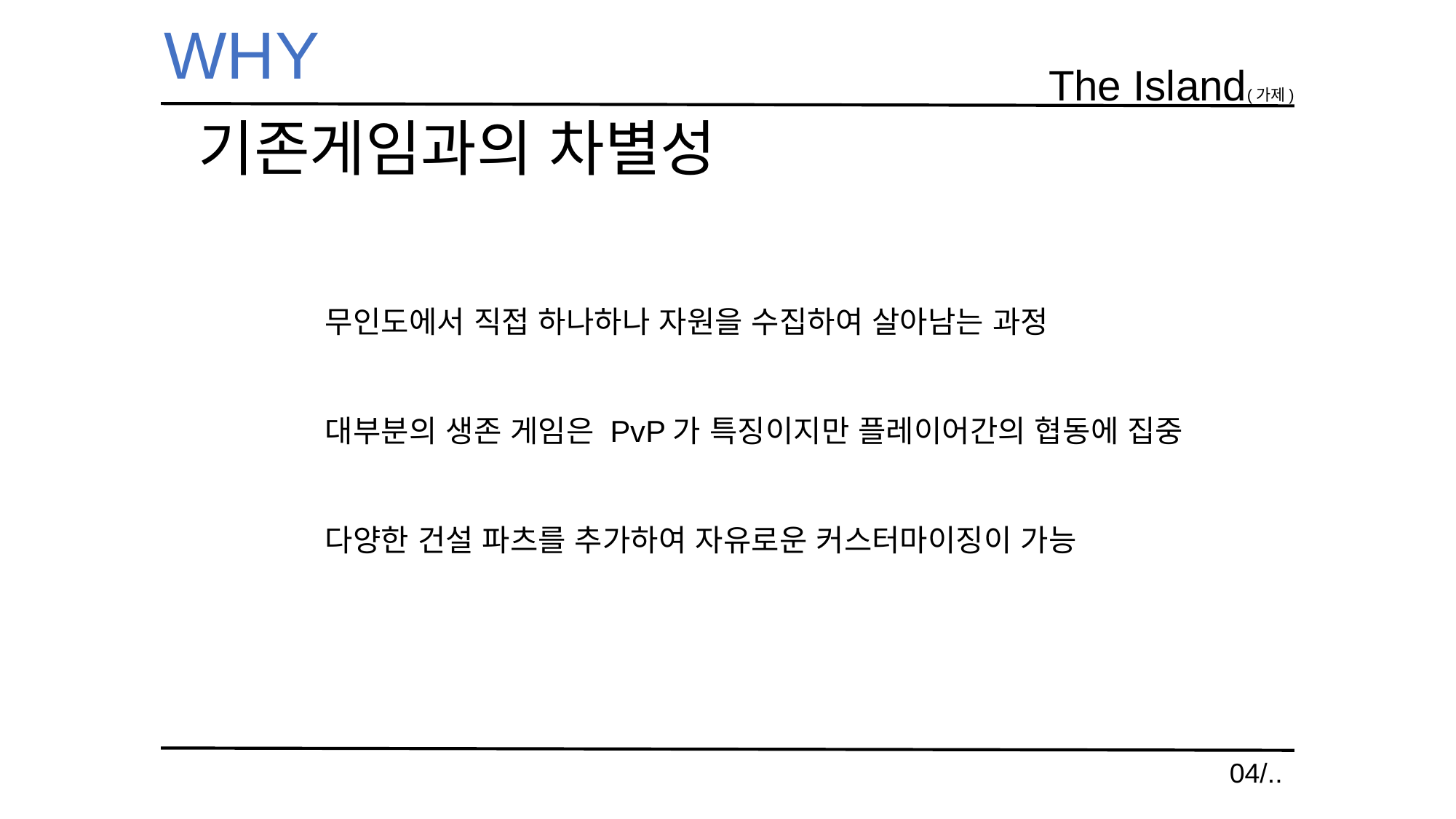

WHY
The Island(가제)
기존게임과의 차별성
무인도에서 직접 하나하나 자원을 수집하여 살아남는 과정

대부분의 생존 게임은 PvP가 특징이지만 플레이어간의 협동에 집중

다양한 건설 파츠를 추가하여 자유로운 커스터마이징이 가능
04/..